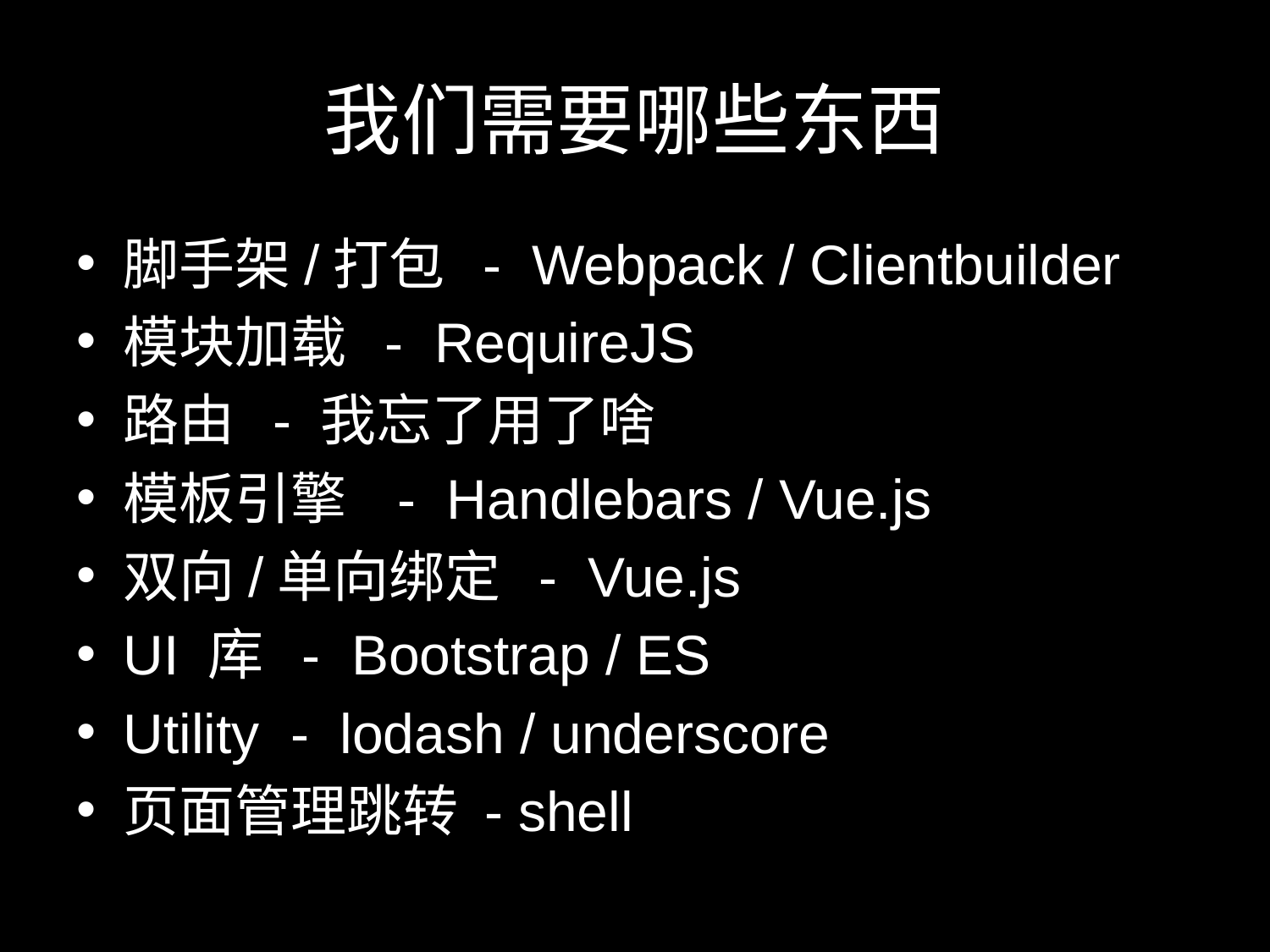

# 我们需要哪些东西
脚手架/打包  -  Webpack / Clientbuilder
模块加载  -  RequireJS
路由  - 我忘了用了啥
模板引擎   -  Handlebars / Vue.js
双向/单向绑定  -  Vue.js
UI 库  -  Bootstrap / ES
Utility  -  lodash / underscore
页面管理跳转 - shell